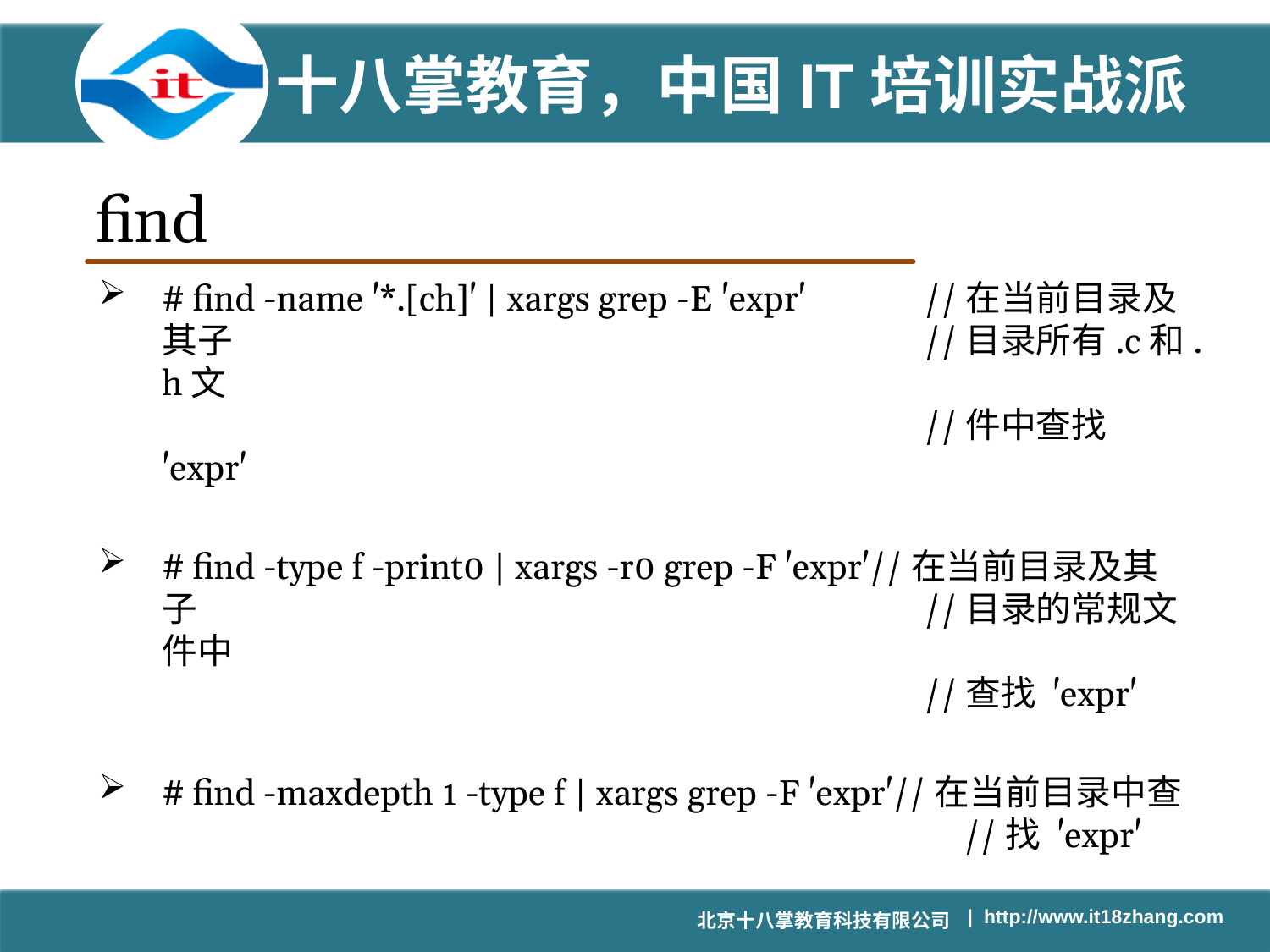

# find
# find -name '*.[ch]' | xargs grep -E 'expr'	//在当前目录及其子						//目录所有.c和.h文 //件中查找 'expr'

# find -type f -print0 | xargs -r0 grep -F 'expr'//在当前目录及其子						//目录的常规文件中 //查找 'expr'

# find -maxdepth 1 -type f | xargs grep -F 'expr'//在当前目录中查						    //找 'expr'